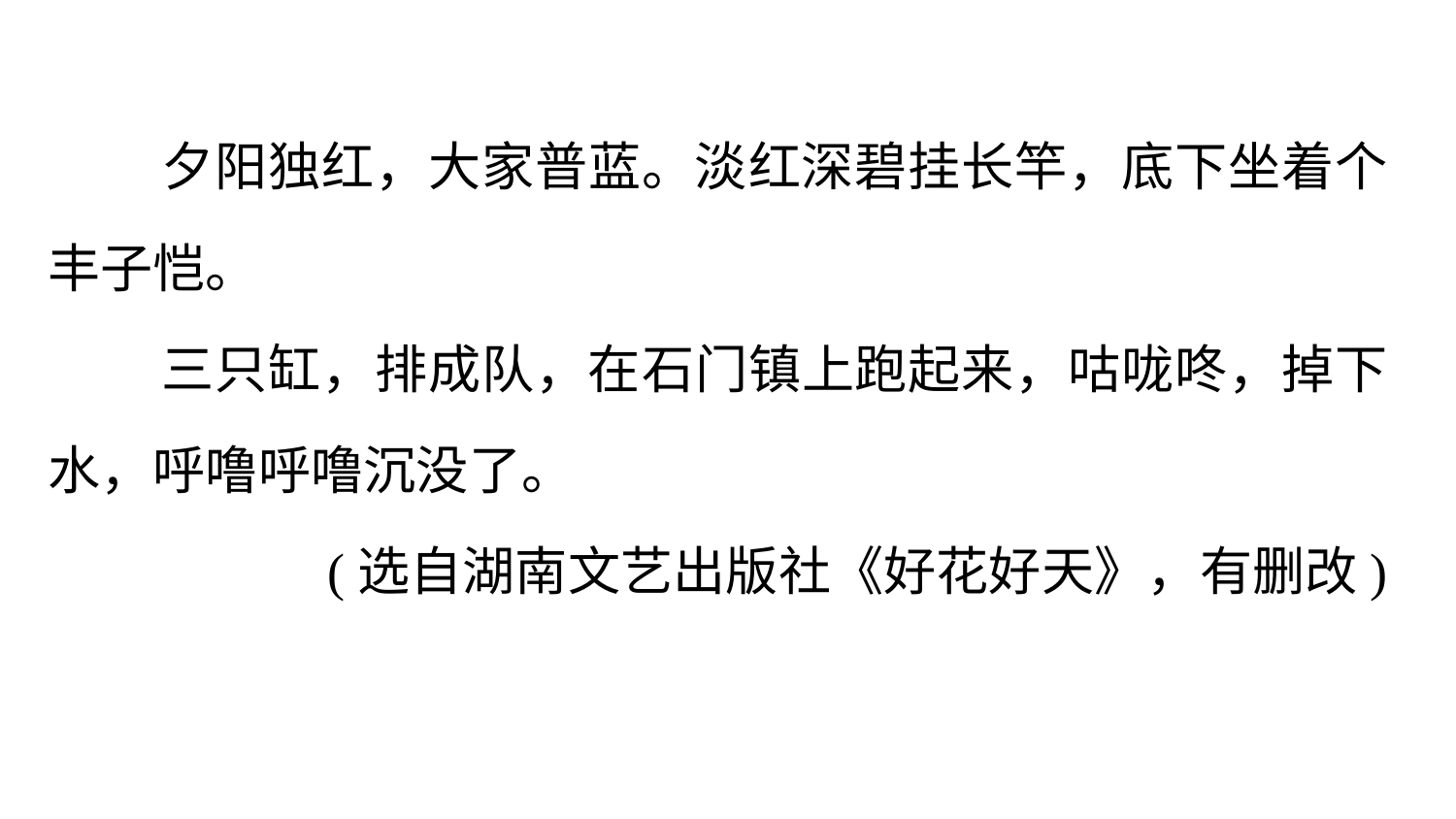

夕阳独红，大家普蓝。淡红深碧挂长竿，底下坐着个丰子恺。
        三只缸，排成队，在石门镇上跑起来，咕咙咚，掉下水，呼噜呼噜沉没了。
(选自湖南文艺出版社《好花好天》，有删改)